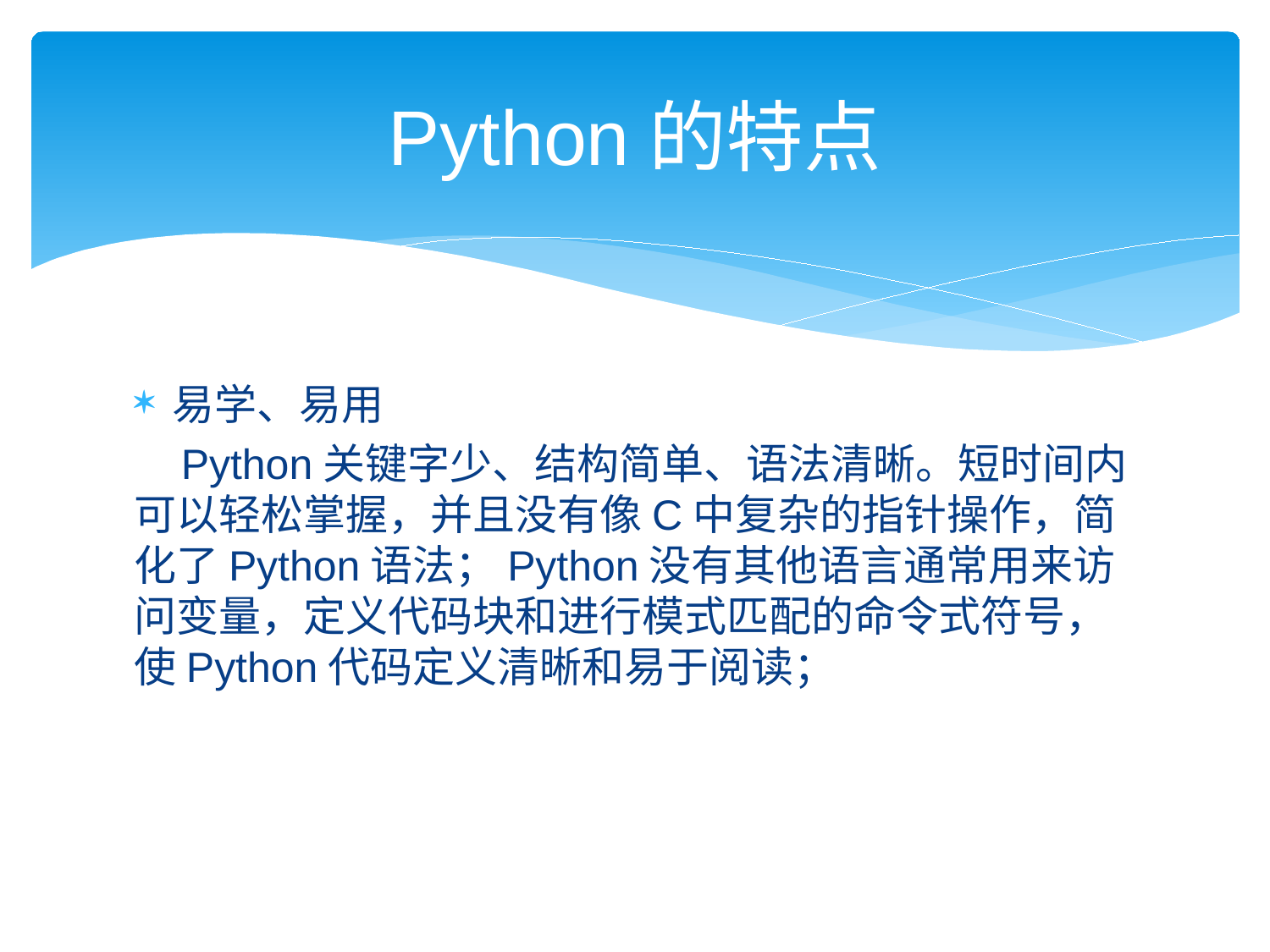

# Python的特点
易学、易用
    Python关键字少、结构简单、语法清晰。短时间内可以轻松掌握，并且没有像C中复杂的指针操作，简化了Python语法；Python没有其他语言通常用来访问变量，定义代码块和进行模式匹配的命令式符号，使Python代码定义清晰和易于阅读；